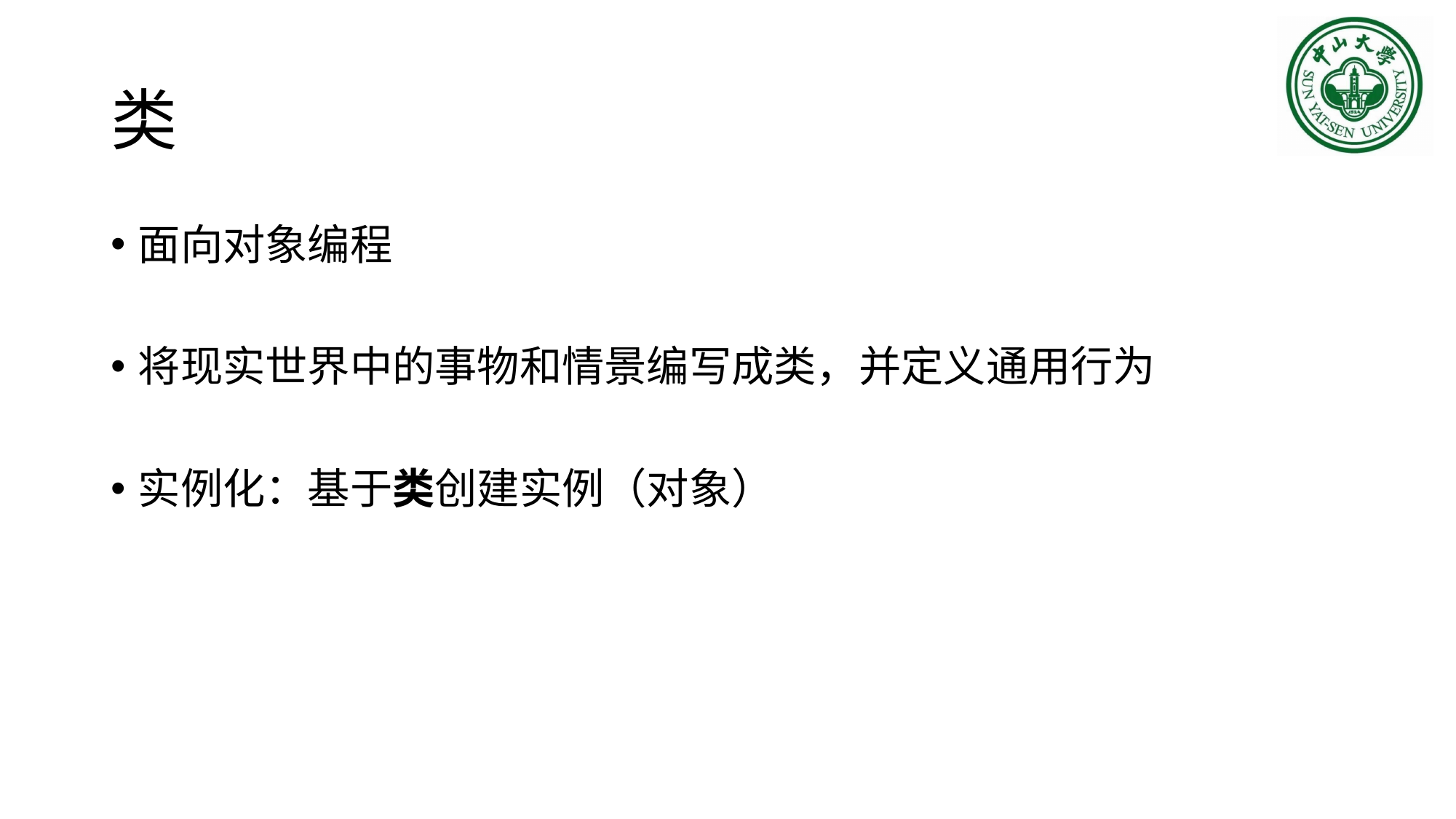

# 类
面向对象编程

将现实世界中的事物和情景编写成类，并定义通用行为

实例化：基于类创建实例（对象）